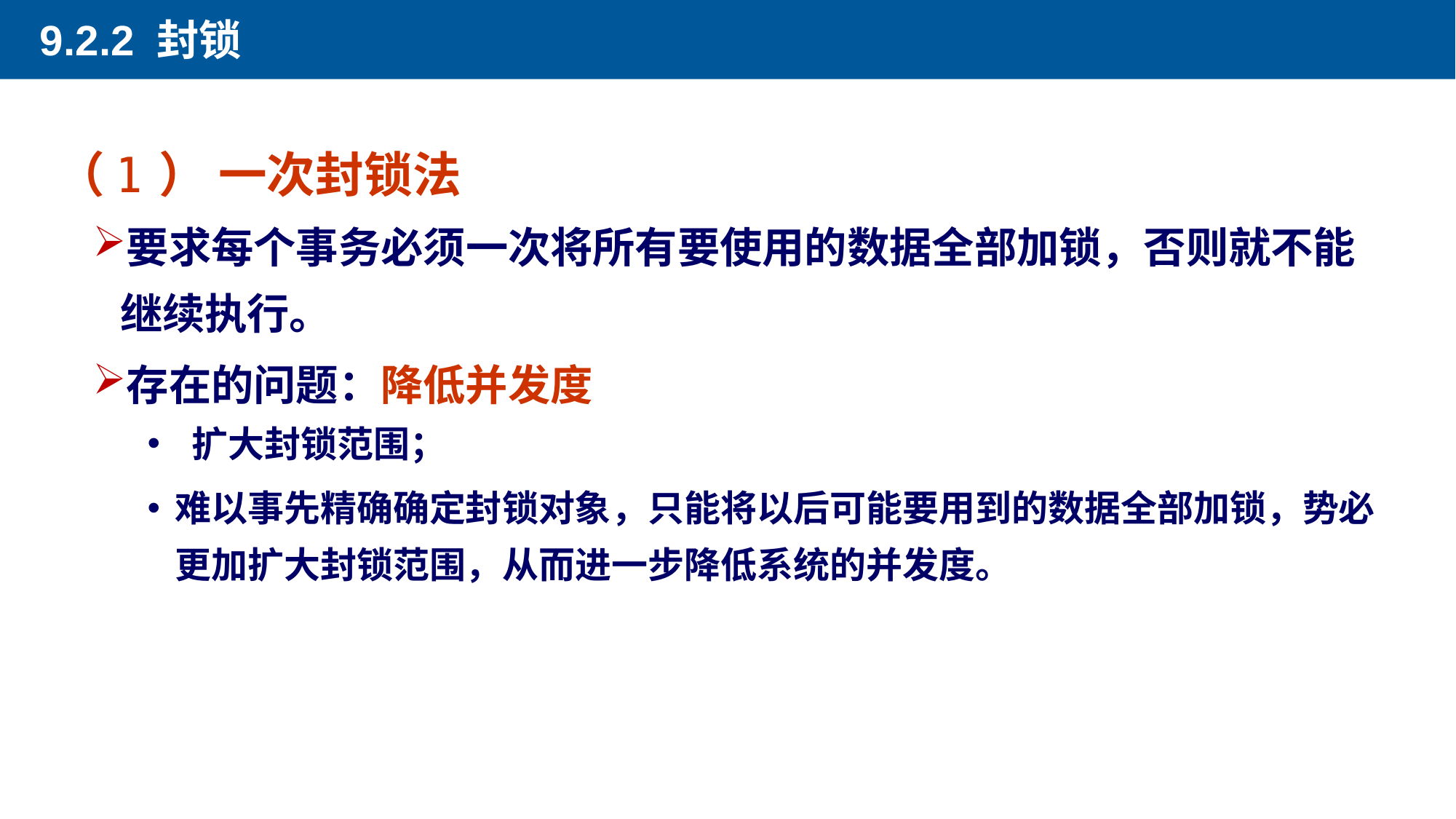

9.2.2 封锁
（1） 一次封锁法
要求每个事务必须一次将所有要使用的数据全部加锁，否则就不能继续执行。
存在的问题：降低并发度
 扩大封锁范围；
难以事先精确确定封锁对象，只能将以后可能要用到的数据全部加锁，势必更加扩大封锁范围，从而进一步降低系统的并发度。